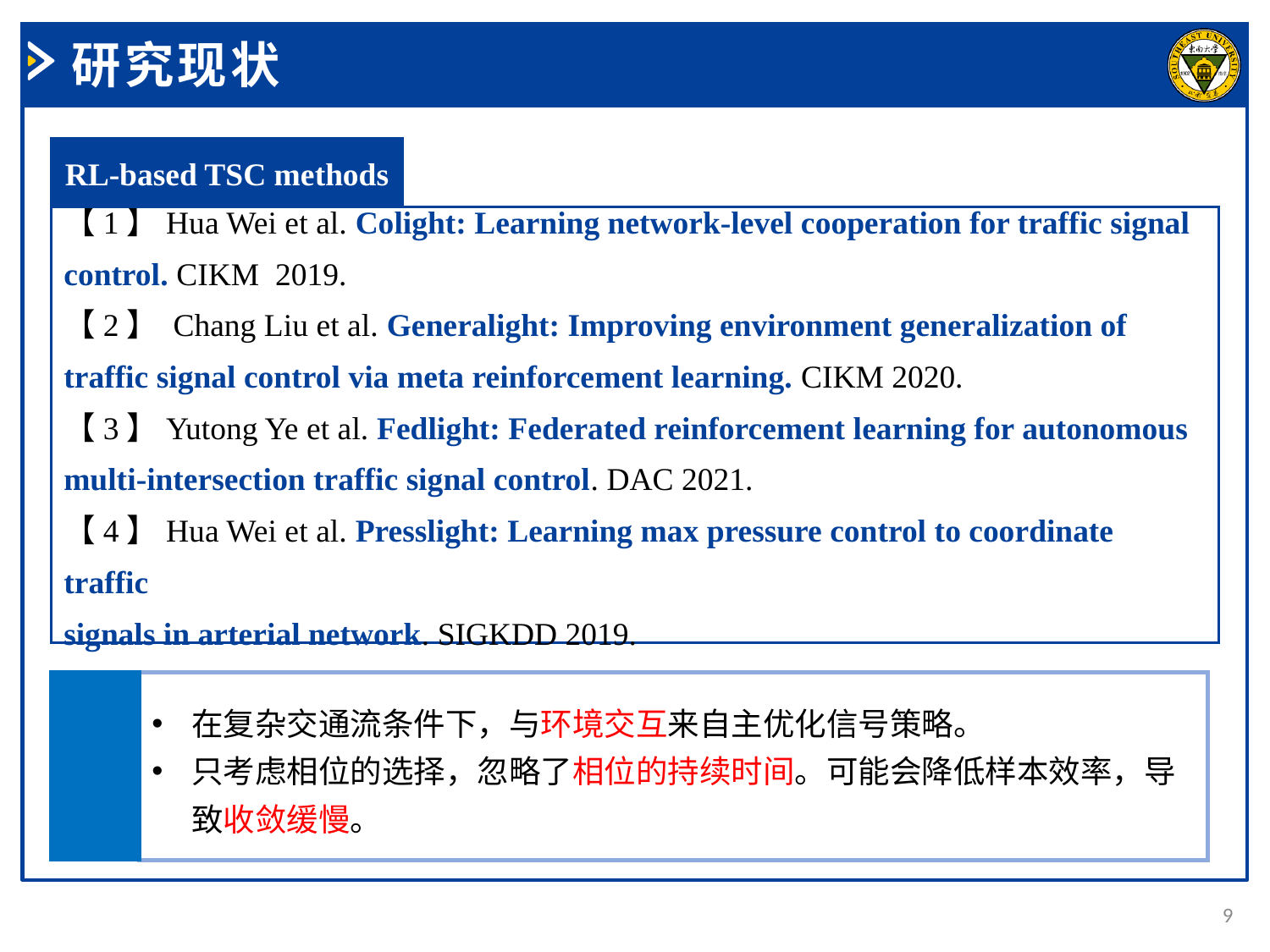

研究现状
RL-based TSC methods

【1】Hua Wei et al. Colight: Learning network-level cooperation for traffic signal control. CIKM  2019.
【2】 Chang Liu et al. Generalight: Improving environment generalization of traffic signal control via meta reinforcement learning. CIKM 2020.
【3】Yutong Ye et al. Fedlight: Federated reinforcement learning for autonomous multi-intersection traffic signal control. DAC 2021.
【4】Hua Wei et al. Presslight: Learning max pressure control to coordinate traffic
signals in arterial network. SIGKDD 2019.

在复杂交通流条件下，与环境交互来自主优化信号策略。
只考虑相位的选择，忽略了相位的持续时间。可能会降低样本效率，导致收敛缓慢。

9